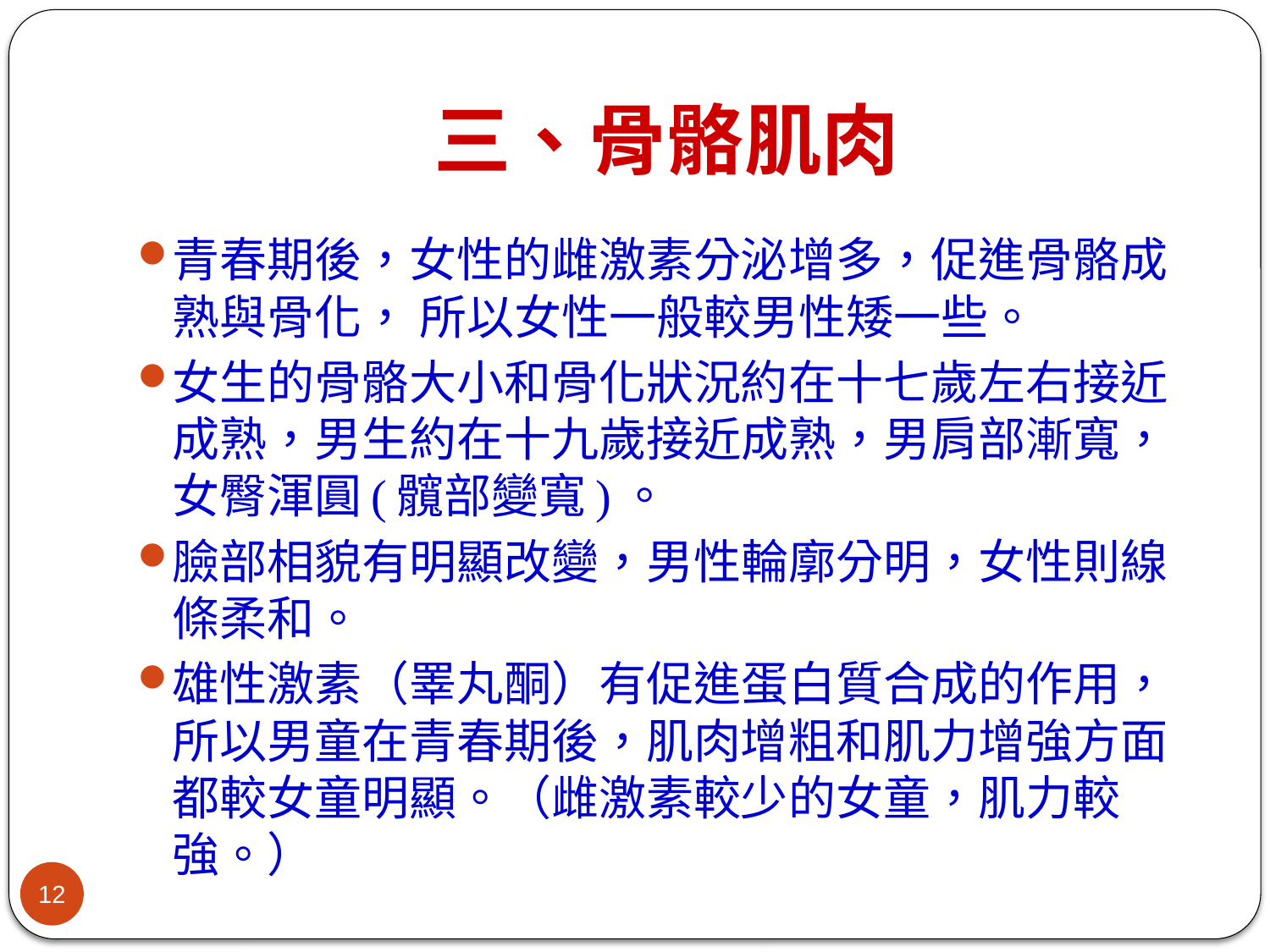

# 三、骨骼肌肉

青春期後，女性的雌激素分泌增多，促進骨骼成熟與骨化， 所以女性一般較男性矮一些。
女生的骨骼大小和骨化狀況約在十七歲左右接近成熟，男生約在十九歲接近成熟，男肩部漸寬，女臀渾圓(髖部變寬)。
臉部相貌有明顯改變，男性輪廓分明，女性則線條柔和。
雄性激素（睪丸酮）有促進蛋白質合成的作用，所以男童在青春期後，肌肉增粗和肌力增強方面都較女童明顯。（雌激素較少的女童，肌力較強。）
12